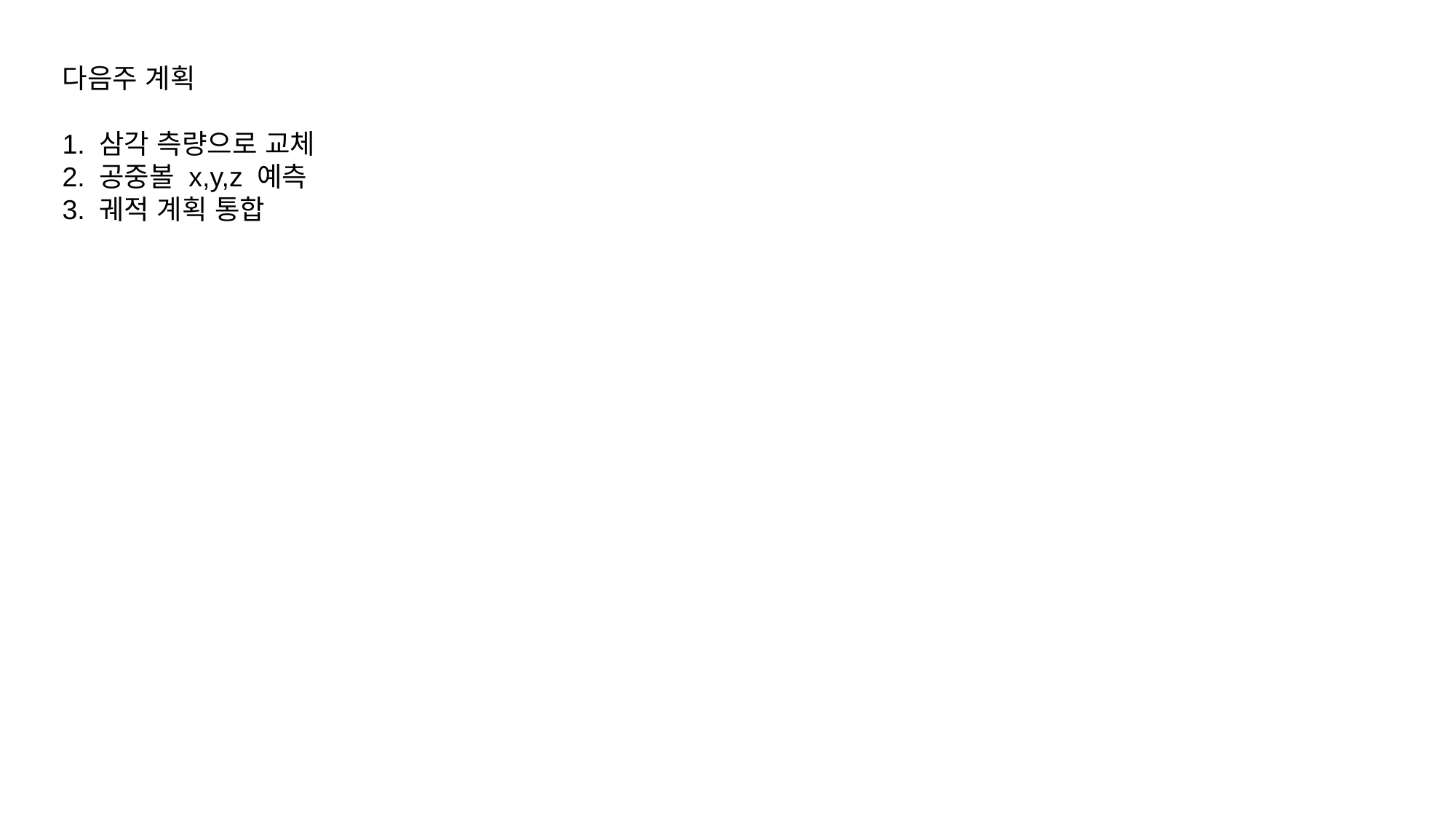

다음주 계획

1. 삼각 측량으로 교체
2. 공중볼 x,y,z 예측
3. 궤적 계획 통합